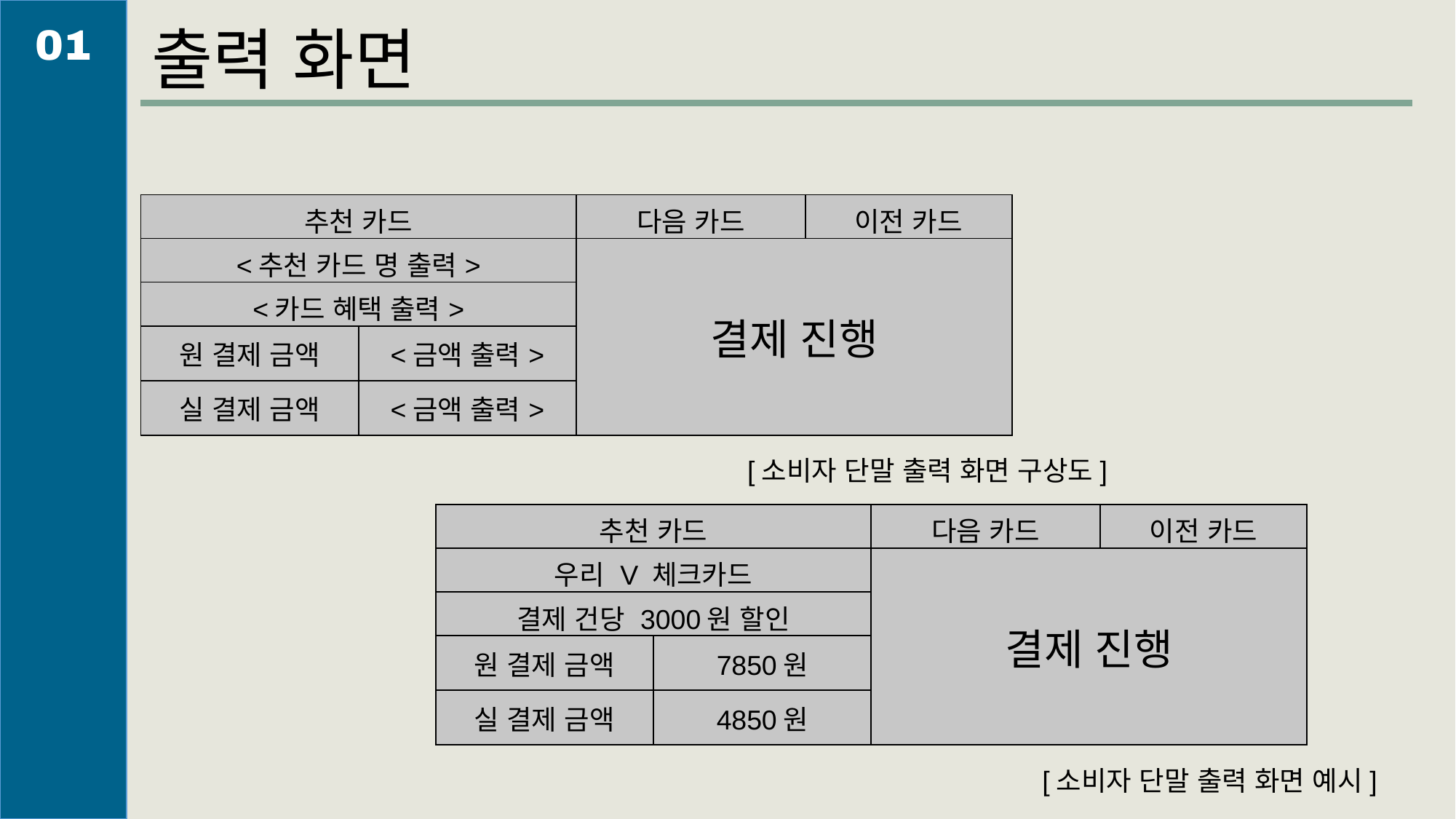

01
출력 화면
| 추천 카드 |  | 다음 카드 | 이전 카드 |
| --- | --- | --- | --- |
| <추천 카드 명 출력> |  | 결제 진행 |  |
| <카드 혜택 출력> |  |  |  |
| 원 결제 금액 | <금액 출력> |  |  |
| 실 결제 금액 | <금액 출력> |  |  |
[소비자 단말 출력 화면 구상도]
| 추천 카드 |  | 다음 카드 | 이전 카드 |
| --- | --- | --- | --- |
| 우리 V 체크카드 |  | 결제 진행 |  |
| 결제 건당 3000원 할인 |  |  |  |
| 원 결제 금액 | 7850원 |  |  |
| 실 결제 금액 | 4850원 |  |  |
[소비자 단말 출력 화면 예시]